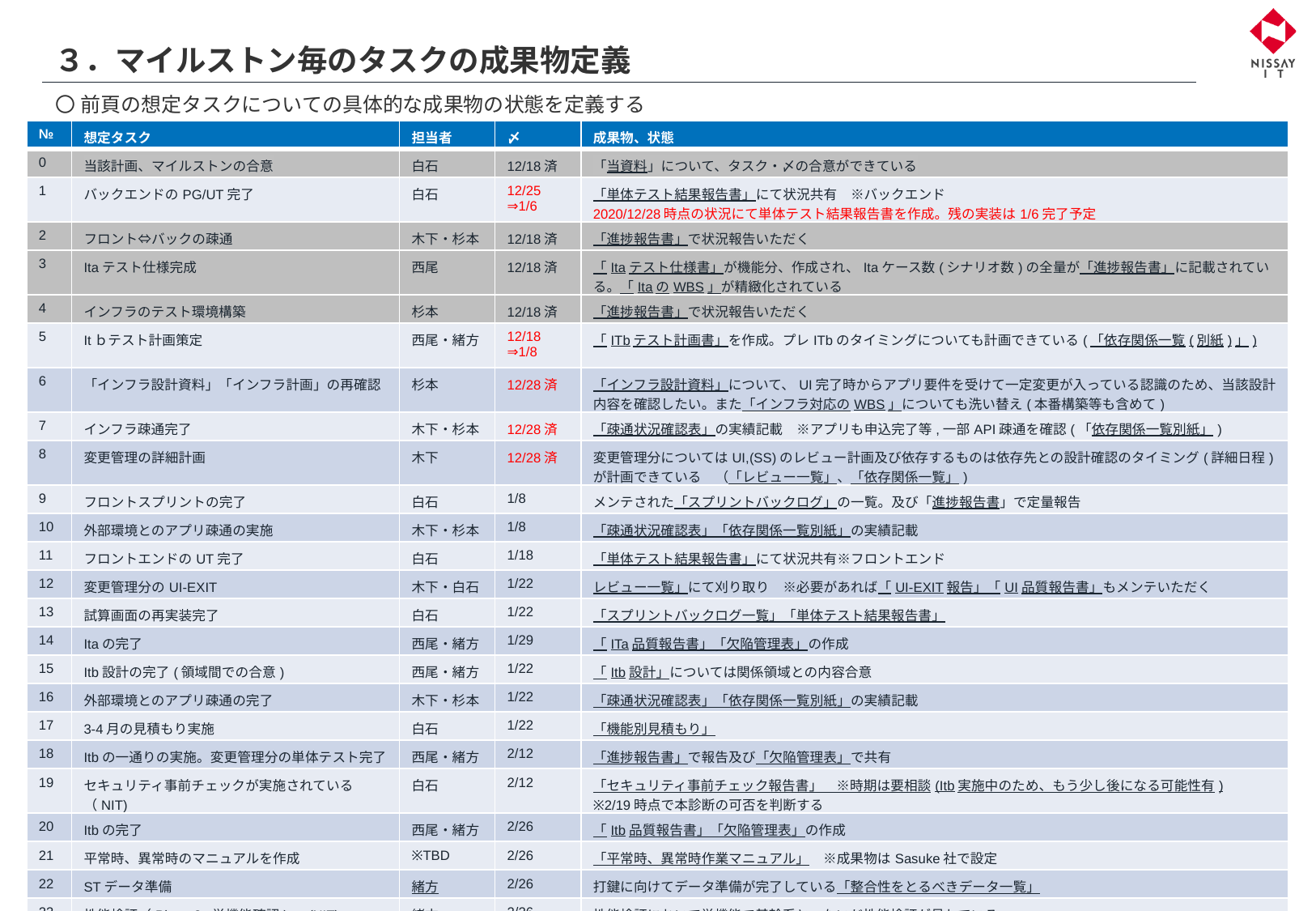

# ３．マイルストン毎のタスクの成果物定義
〇 前頁の想定タスクについての具体的な成果物の状態を定義する
| № | 想定タスク | 担当者 | 〆 | 成果物、状態 |
| --- | --- | --- | --- | --- |
| 0 | 当該計画、マイルストンの合意 | 白石 | 12/18済 | 「当資料」について、タスク・〆の合意ができている |
| 1 | バックエンドのPG/UT完了 | 白石 | 12/25 ⇒1/6 | 「単体テスト結果報告書」にて状況共有　※バックエンド 2020/12/28時点の状況にて単体テスト結果報告書を作成。残の実装は1/6完了予定 |
| 2 | フロント⇔バックの疎通 | 木下・杉本 | 12/18済 | 「進捗報告書」で状況報告いただく |
| 3 | Itaテスト仕様完成 | 西尾 | 12/18済 | 「Itaテスト仕様書」が機能分、作成され、Itaケース数(シナリオ数)の全量が「進捗報告書」に記載されている。「ItaのWBS」が精緻化されている |
| 4 | インフラのテスト環境構築 | 杉本 | 12/18済 | 「進捗報告書」で状況報告いただく |
| 5 | Itｂテスト計画策定 | 西尾・緒方 | 12/18 ⇒1/8 | 「ITbテスト計画書」を作成。プレITbのタイミングについても計画できている(「依存関係一覧(別紙)」) |
| 6 | 「インフラ設計資料」「インフラ計画」の再確認 | 杉本 | 12/28済 | 「インフラ設計資料」について、UI完了時からアプリ要件を受けて一定変更が入っている認識のため、当該設計内容を確認したい。また「インフラ対応のWBS」についても洗い替え(本番構築等も含めて) |
| 7 | インフラ疎通完了 | 木下・杉本 | 12/28済 | 「疎通状況確認表」の実績記載　※アプリも申込完了等,一部API疎通を確認(「依存関係一覧別紙」) |
| 8 | 変更管理の詳細計画 | 木下 | 12/28済 | 変更管理分についてはUI,(SS)のレビュー計画及び依存するものは依存先との設計確認のタイミング(詳細日程)が計画できている　（「レビュー一覧」、「依存関係一覧」) |
| 9 | フロントスプリントの完了 | 白石 | 1/8 | メンテされた「スプリントバックログ」の一覧。及び「進捗報告書」で定量報告 |
| 10 | 外部環境とのアプリ疎通の実施 | 木下・杉本 | 1/8 | 「疎通状況確認表」「依存関係一覧別紙」の実績記載 |
| 11 | フロントエンドのUT完了 | 白石 | 1/18 | 「単体テスト結果報告書」にて状況共有※フロントエンド |
| 12 | 変更管理分のUI-EXIT | 木下・白石 | 1/22 | レビュー一覧」にて刈り取り　※必要があれば「UI-EXIT報告」「UI品質報告書」もメンテいただく |
| 13 | 試算画面の再実装完了 | 白石 | 1/22 | 「スプリントバックログ一覧」「単体テスト結果報告書」 |
| 14 | Itaの完了 | 西尾・緒方 | 1/29 | 「ITa品質報告書」「欠陥管理表」の作成 |
| 15 | Itb設計の完了(領域間での合意) | 西尾・緒方 | 1/22 | 「Itb設計」については関係領域との内容合意 |
| 16 | 外部環境とのアプリ疎通の完了 | 木下・杉本 | 1/22 | 「疎通状況確認表」「依存関係一覧別紙」の実績記載 |
| 17 | 3-4月の見積もり実施 | 白石 | 1/22 | 「機能別見積もり」 |
| 18 | Itbの一通りの実施。変更管理分の単体テスト完了 | 西尾・緒方 | 2/12 | 「進捗報告書」で報告及び「欠陥管理表」で共有 |
| 19 | セキュリティ事前チェックが実施されている（NIT) | 白石 | 2/12 | 「セキュリティ事前チェック報告書」　※時期は要相談(Itb実施中のため、もう少し後になる可能性有) ※2/19時点で本診断の可否を判断する |
| 20 | Itbの完了 | 西尾・緒方 | 2/26 | 「Itb品質報告書」「欠陥管理表」の作成 |
| 21 | 平常時、異常時のマニュアルを作成 | ※TBD | 2/26 | 「平常時、異常時作業マニュアル」　※成果物はSasuke社で設定 |
| 22 | STデータ準備 | 緒方 | 2/26 | 打鍵に向けてデータ準備が完了している「整合性をとるべきデータ一覧」 |
| 23 | 性能検証（Phase2\_単機能確認)　(NIT) | 緒方 | 2/26 | 性能検証において単機能で基幹系とつないだ性能検証が見れている |
3